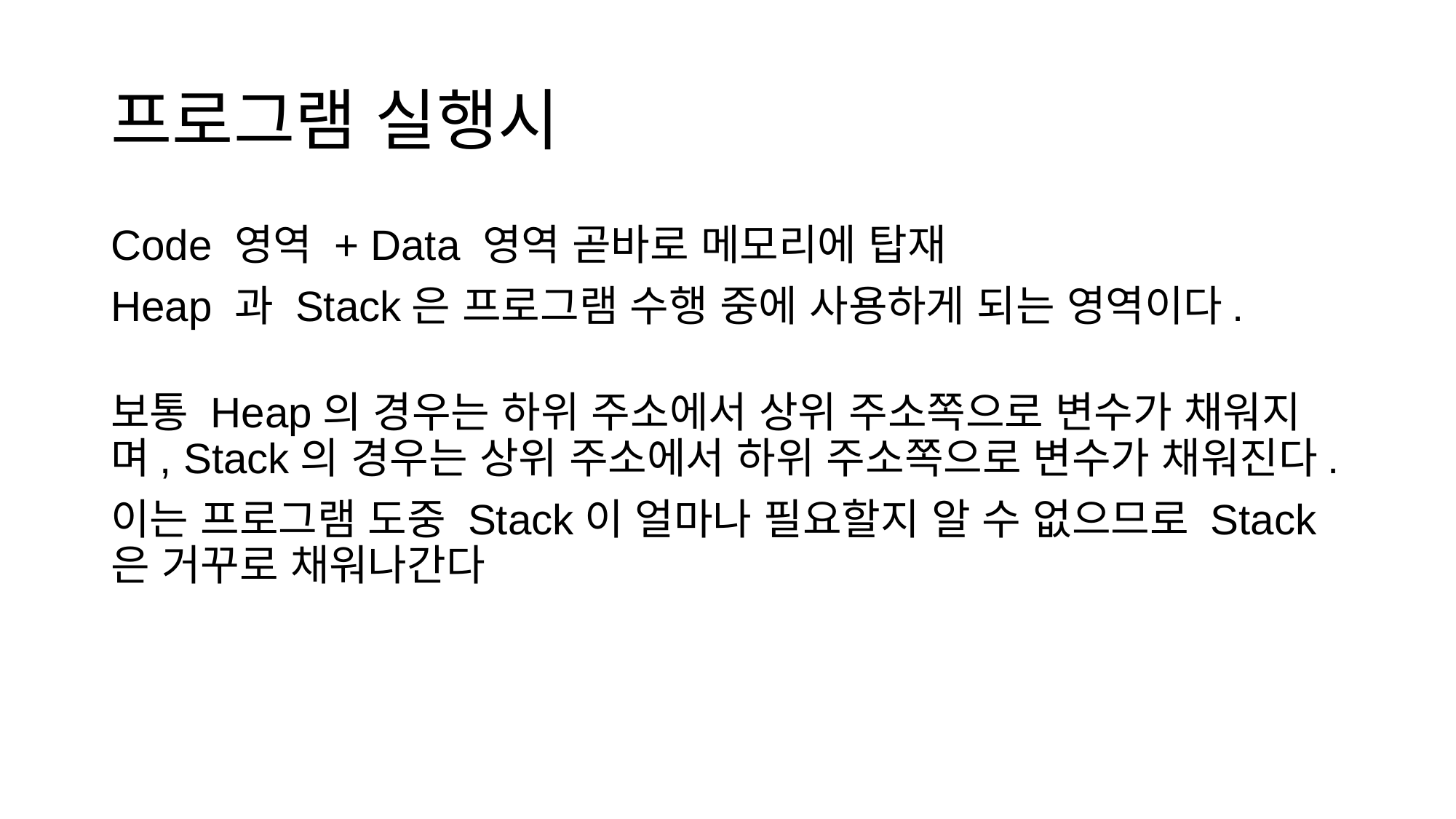

# 프로그램 실행시
Code 영역 + Data 영역 곧바로 메모리에 탑재
Heap 과 Stack은 프로그램 수행 중에 사용하게 되는 영역이다.
보통 Heap의 경우는 하위 주소에서 상위 주소쪽으로 변수가 채워지며, Stack의 경우는 상위 주소에서 하위 주소쪽으로 변수가 채워진다.
이는 프로그램 도중 Stack이 얼마나 필요할지 알 수 없으므로 Stack은 거꾸로 채워나간다